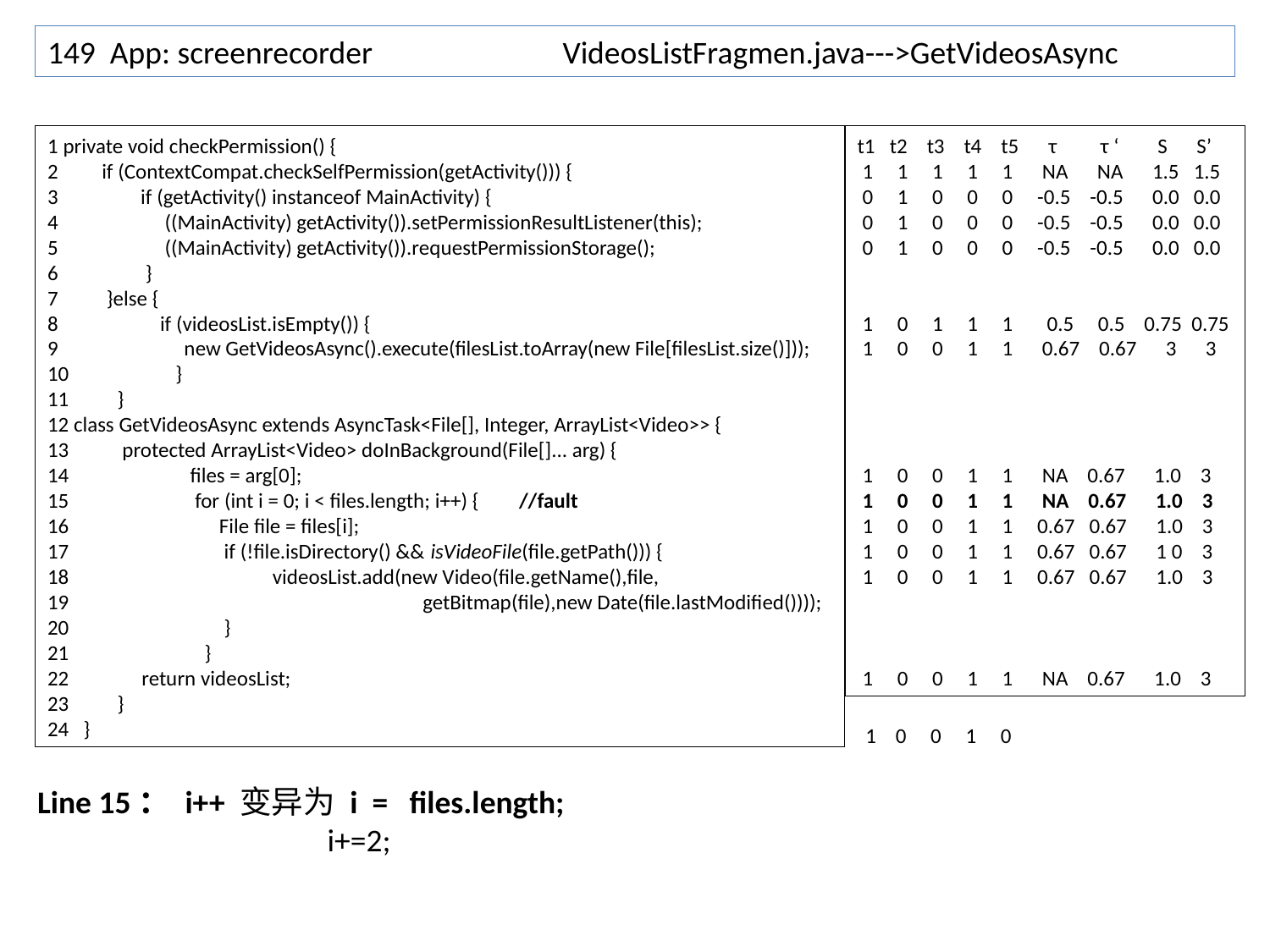

149  App: screenrecorder 	   	 VideosListFragmen.java--->GetVideosAsync
1 private void checkPermission() {
2         if (ContextCompat.checkSelfPermission(getActivity())) {
3                 if (getActivity() instanceof MainActivity) {
4                      ((MainActivity) getActivity()).setPermissionResultListener(this);
5                      ((MainActivity) getActivity()).requestPermissionStorage();
6                  }
7          }else {
8                     if (videosList.isEmpty()) {
9	  new GetVideosAsync().execute(filesList.toArray(new File[filesList.size()]));
10                      }
11          }
12 class GetVideosAsync extends AsyncTask<File[], Integer, ArrayList<Video>> {
13           protected ArrayList<Video> doInBackground(File[]... arg) {
14                         files = arg[0];
15                          for (int i = 0; i < files.length; i++) {        //fault
16                               File file = files[i];
17                                if (!file.isDirectory() && isVideoFile(file.getPath())) {
18                                          videosList.add(new Video(file.getName(),file,
19                                                                         getBitmap(file),new Date(file.lastModified())));
20                                }
21                            }
22               return videosList;
23          }
24   }
t1   t2    t3    t4    t5      τ         τ ‘        S      S’
 1     1     1     1     1      NA      NA      1.5   1.5
 0     1     0     0     0     -0.5    -0.5      0.0   0.0
 0     1     0     0     0     -0.5    -0.5      0.0   0.0
 0     1     0     0     0     -0.5    -0.5      0.0   0.0

 1     0     1     1     1       0.5     0.5    0.75  0.75
 1     0     0     1     1      0.67    0.67      3      3

 1     0     0     1     1      NA    0.67      1.0    3
 1     0     0     1     1      NA    0.67      1.0    3
 1     0     0     1     1     0.67   0.67      1.0    3
 1     0     0     1     1     0.67   0.67      1 0    3
 1     0     0     1     1     0.67   0.67      1.0    3

 1     0     0     1     1      NA    0.67      1.0    3
  1    0     0     1     0
Line 15： i++ 变异为 i  =   files.length;
		     i+=2;